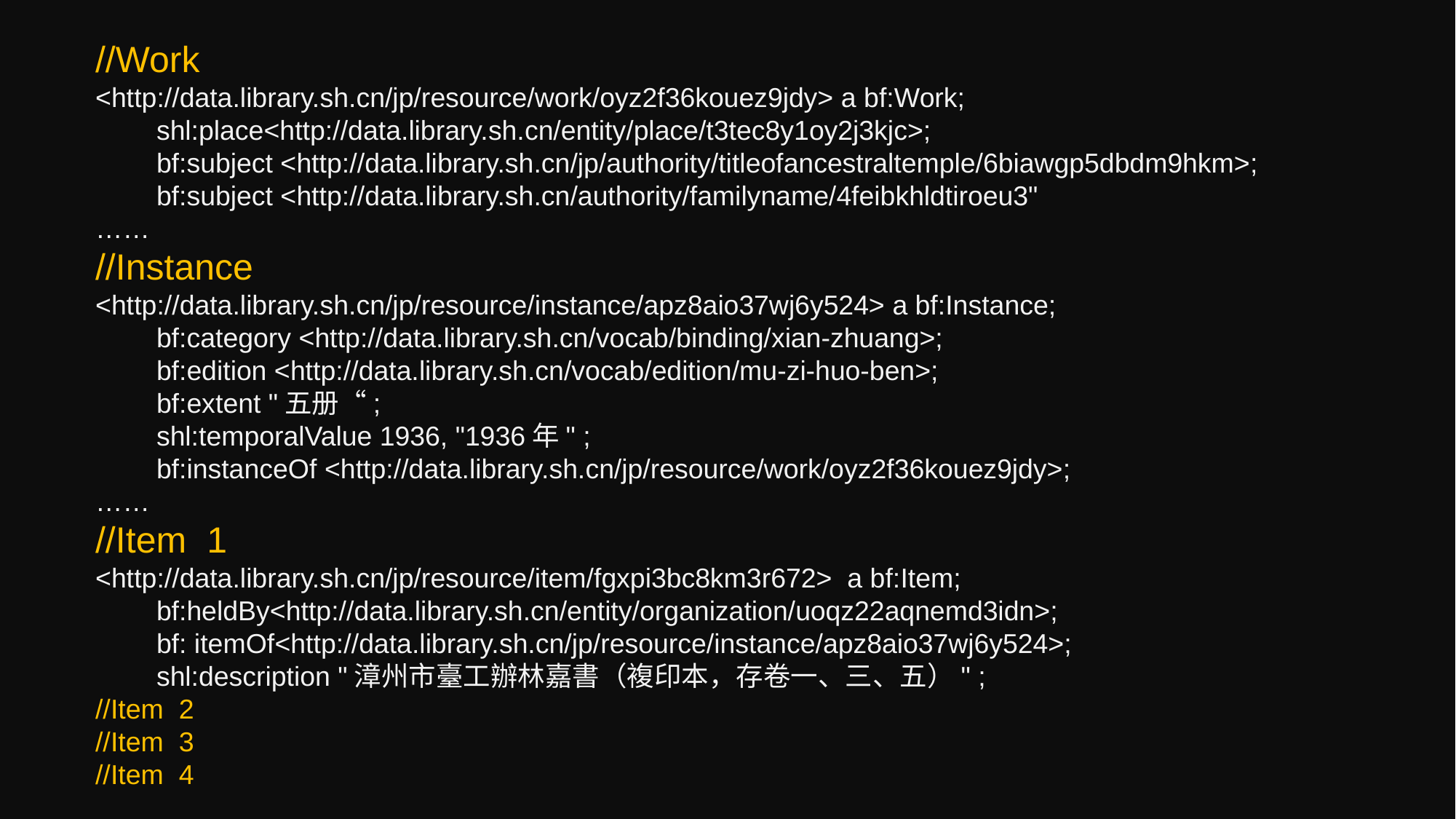

//Work
<http://data.library.sh.cn/jp/resource/work/oyz2f36kouez9jdy> a bf:Work;
        shl:place<http://data.library.sh.cn/entity/place/t3tec8y1oy2j3kjc>;
        bf:subject <http://data.library.sh.cn/jp/authority/titleofancestraltemple/6biawgp5dbdm9hkm>;
        bf:subject <http://data.library.sh.cn/authority/familyname/4feibkhldtiroeu3"
……
//Instance
<http://data.library.sh.cn/jp/resource/instance/apz8aio37wj6y524> a bf:Instance;
        bf:category <http://data.library.sh.cn/vocab/binding/xian-zhuang>;
        bf:edition <http://data.library.sh.cn/vocab/edition/mu-zi-huo-ben>;
        bf:extent "五册“;
        shl:temporalValue 1936, "1936年" ;
        bf:instanceOf <http://data.library.sh.cn/jp/resource/work/oyz2f36kouez9jdy>;
……
//Item  1
<http://data.library.sh.cn/jp/resource/item/fgxpi3bc8km3r672>  a bf:Item;
        bf:heldBy<http://data.library.sh.cn/entity/organization/uoqz22aqnemd3idn>;
        bf: itemOf<http://data.library.sh.cn/jp/resource/instance/apz8aio37wj6y524>;
        shl:description "漳州市臺工辦林嘉書（複印本，存卷一、三、五）" ;
//Item  2
//Item  3
//Item  4